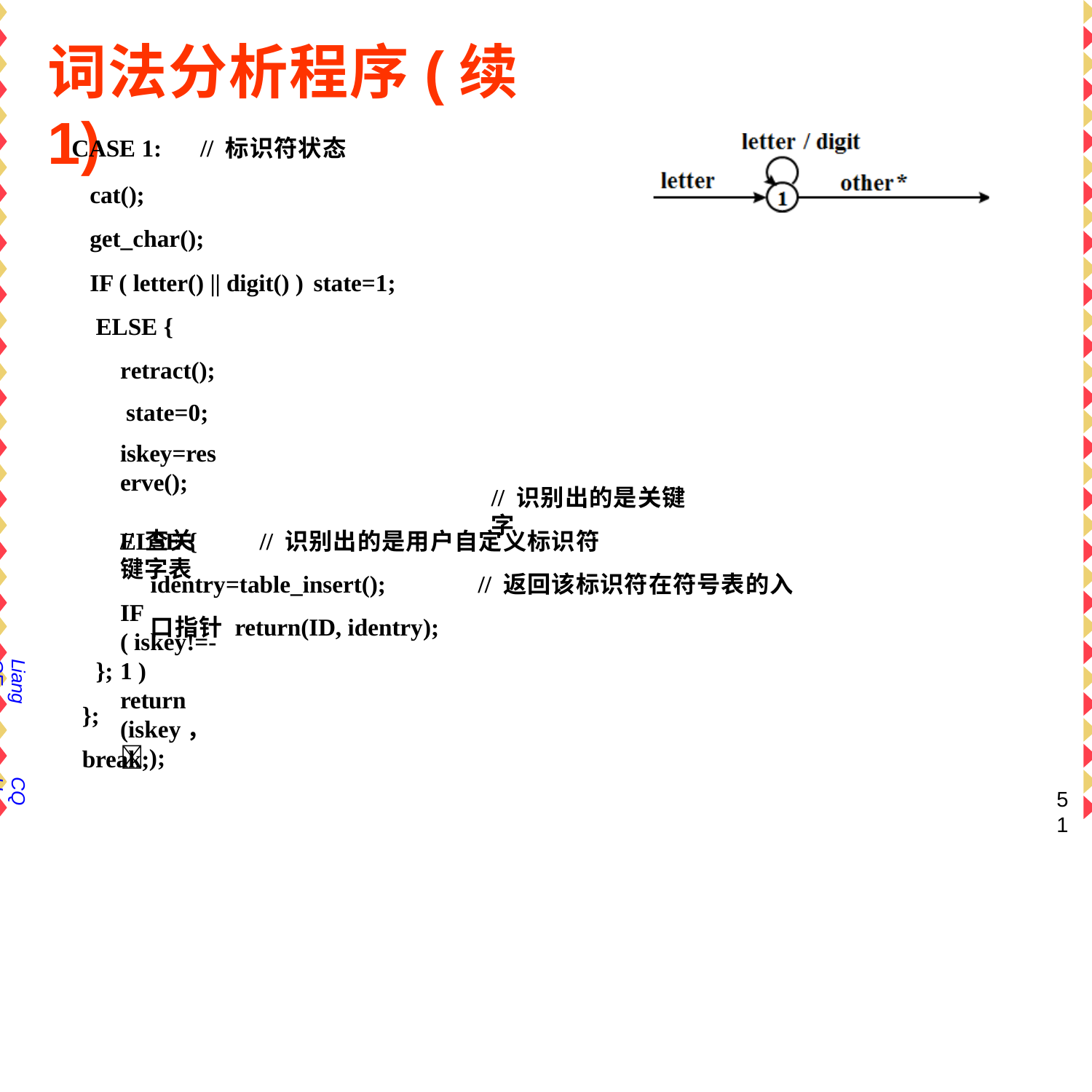

# 词法分析程序(续1)
CASE 1:	// 标识符状态
cat();  get_char();
IF ( letter() || digit() ) state=1;  ELSE {
retract();  state=0;
iskey=reserve();	// 查关键字表
IF ( iskey!=-1 ) return (iskey，−);

// 识别出的是关键字
ELSE {	// 识别出的是用户自定义标识符 identry=table_insert();	// 返回该标识符在符号表的入口指针 return(ID, identry);
};
};
break;
Liang GE
CQU
51